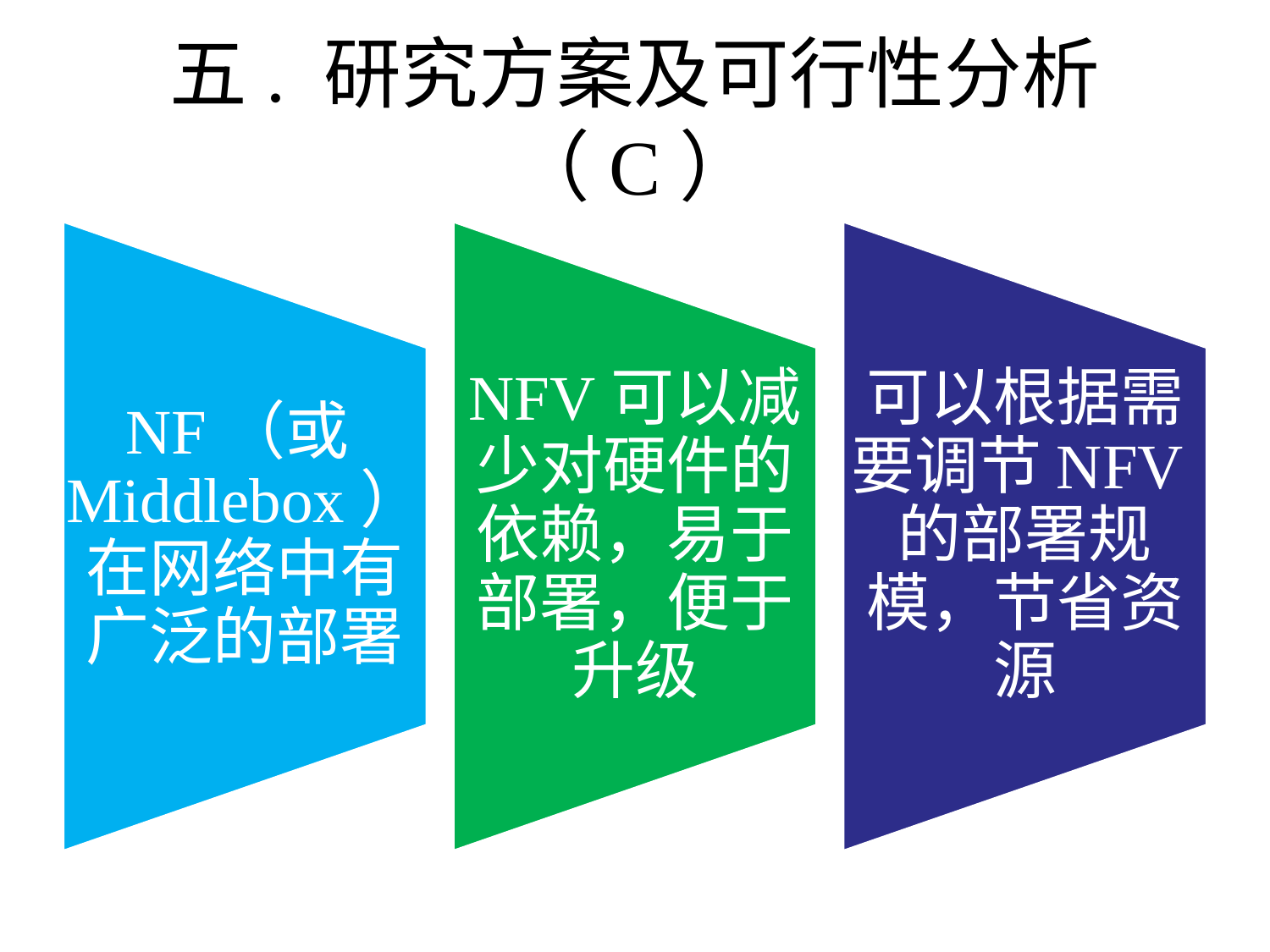

# 五. 研究方案及可行性分析（C）
NF（或Middlebox）在网络中有广泛的部署
NFV可以减少对硬件的依赖，易于部署，便于升级
可以根据需要调节NFV的部署规模，节省资源